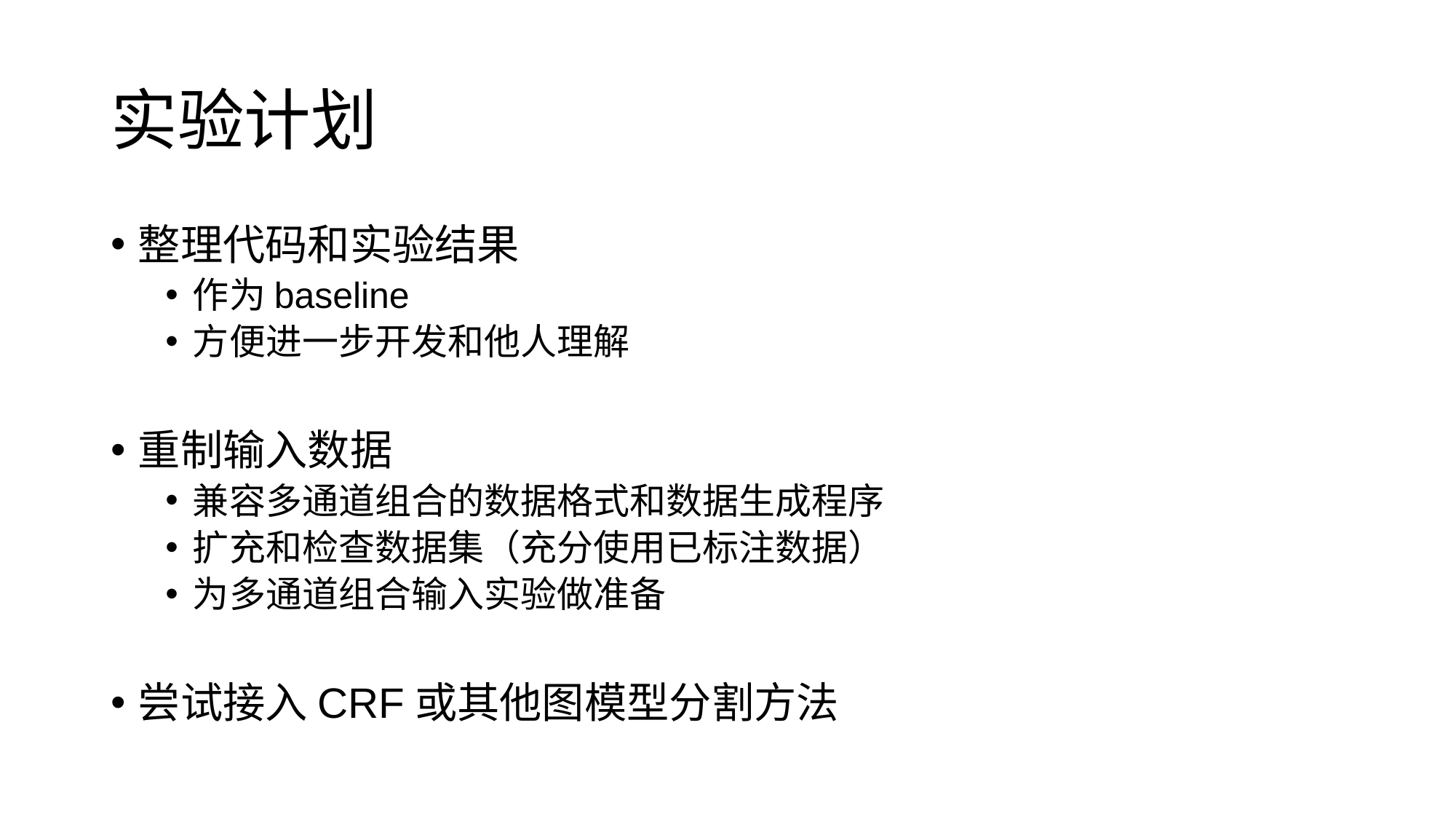

# 实验计划
整理代码和实验结果
作为baseline
方便进一步开发和他人理解

重制输入数据
兼容多通道组合的数据格式和数据生成程序
扩充和检查数据集（充分使用已标注数据）
为多通道组合输入实验做准备

尝试接入CRF或其他图模型分割方法